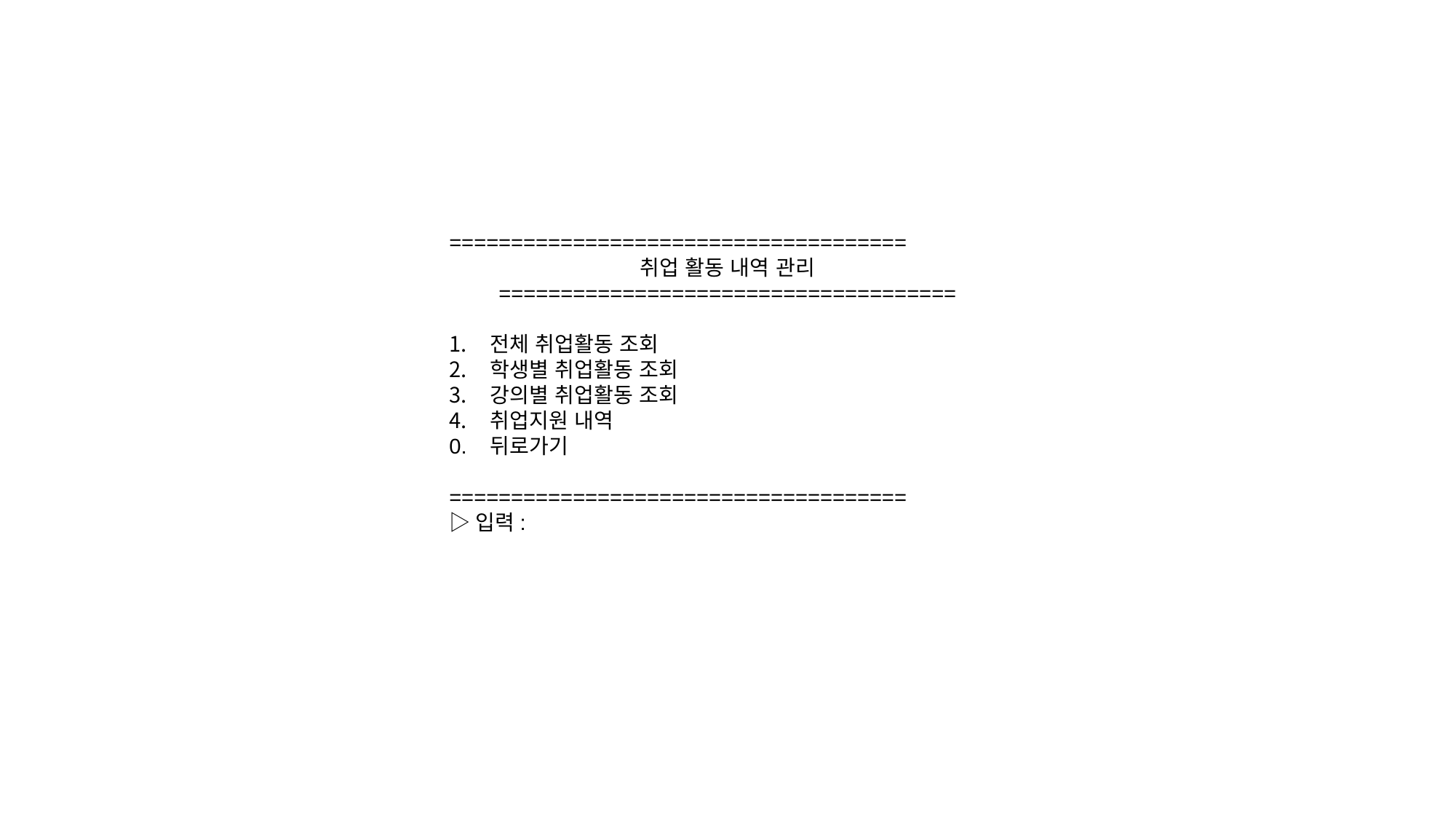

=====================================
취업 활동 내역 관리
=====================================

전체 취업활동 조회
학생별 취업활동 조회
강의별 취업활동 조회
취업지원 내역
0.   뒤로가기

=====================================
▷입력: